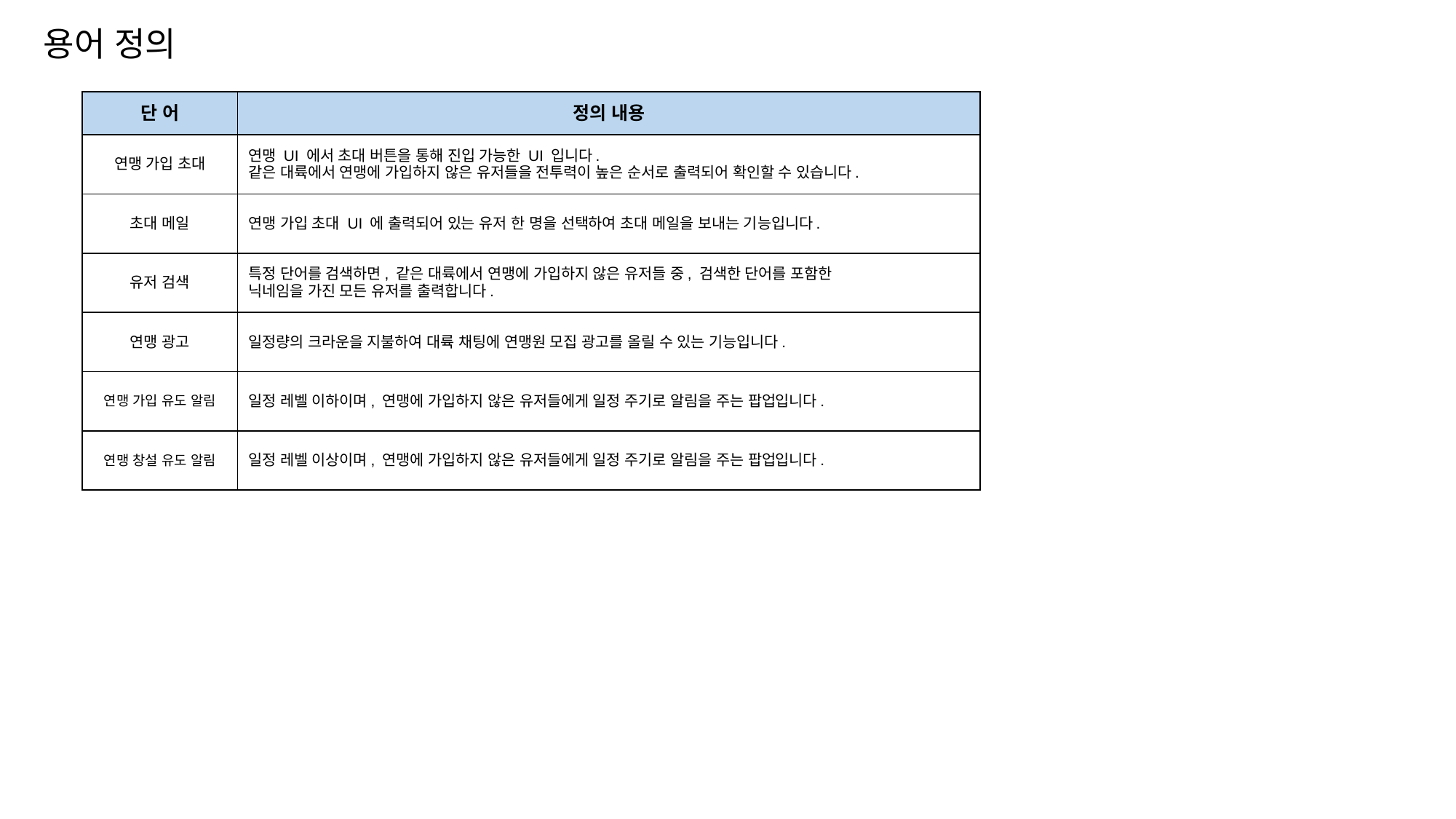

용어 정의
| 단 어 | 정의 내용 |
| --- | --- |
| 연맹 가입 초대 | 연맹 UI 에서 초대 버튼을 통해 진입 가능한 UI 입니다. 같은 대륙에서 연맹에 가입하지 않은 유저들을 전투력이 높은 순서로 출력되어 확인할 수 있습니다. |
| 초대 메일 | 연맹 가입 초대 UI 에 출력되어 있는 유저 한 명을 선택하여 초대 메일을 보내는 기능입니다. |
| 유저 검색 | 특정 단어를 검색하면, 같은 대륙에서 연맹에 가입하지 않은 유저들 중, 검색한 단어를 포함한 닉네임을 가진 모든 유저를 출력합니다. |
| 연맹 광고 | 일정량의 크라운을 지불하여 대륙 채팅에 연맹원 모집 광고를 올릴 수 있는 기능입니다. |
| 연맹 가입 유도 알림 | 일정 레벨 이하이며, 연맹에 가입하지 않은 유저들에게 일정 주기로 알림을 주는 팝업입니다. |
| 연맹 창설 유도 알림 | 일정 레벨 이상이며, 연맹에 가입하지 않은 유저들에게 일정 주기로 알림을 주는 팝업입니다. |